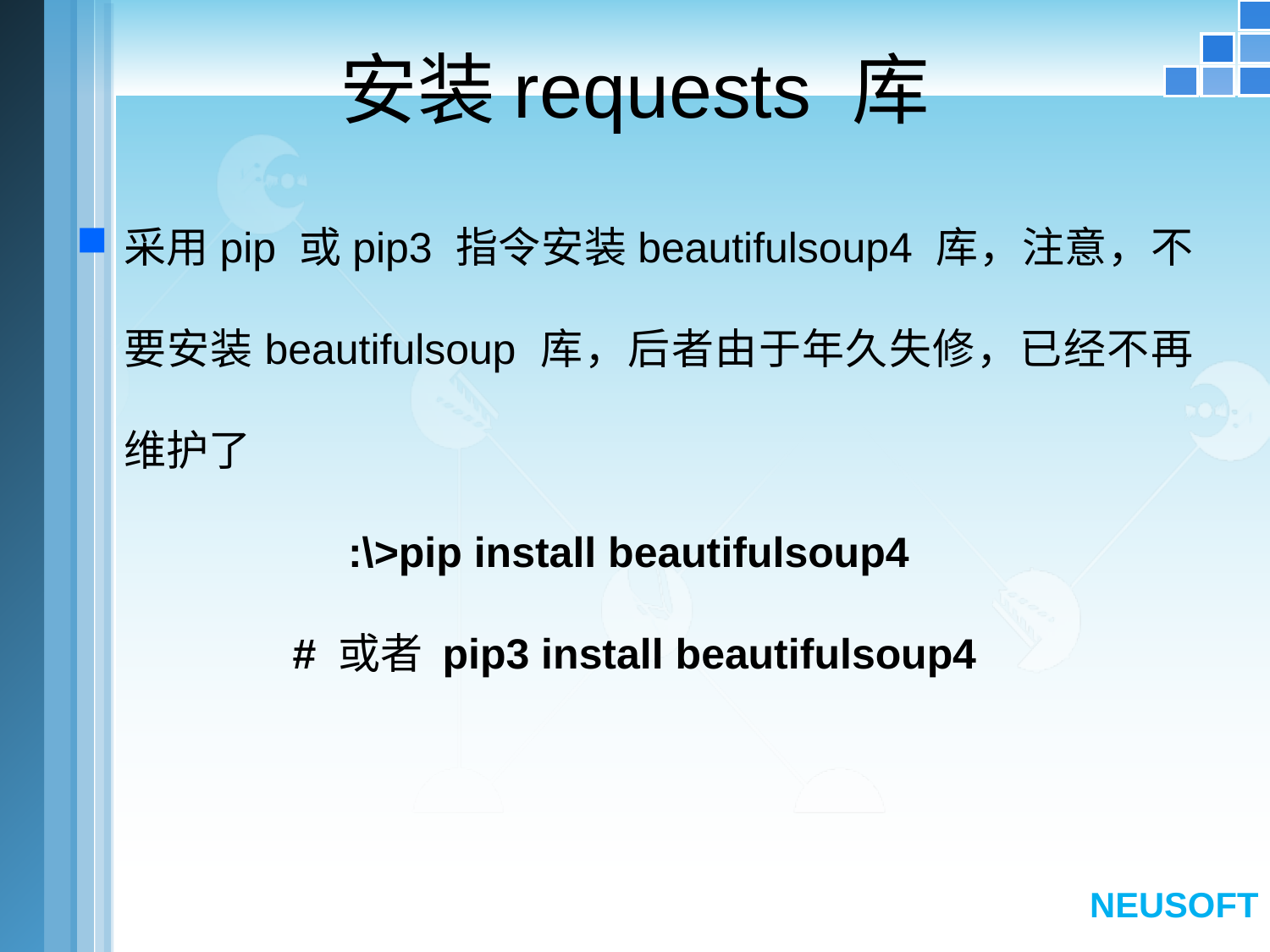

# 安装requests 库
采用pip 或pip3 指令安装beautifulsoup4 库，注意，不要安装beautifulsoup 库，后者由于年久失修，已经不再维护了
:\>pip install beautifulsoup4
# 或者 pip3 install beautifulsoup4